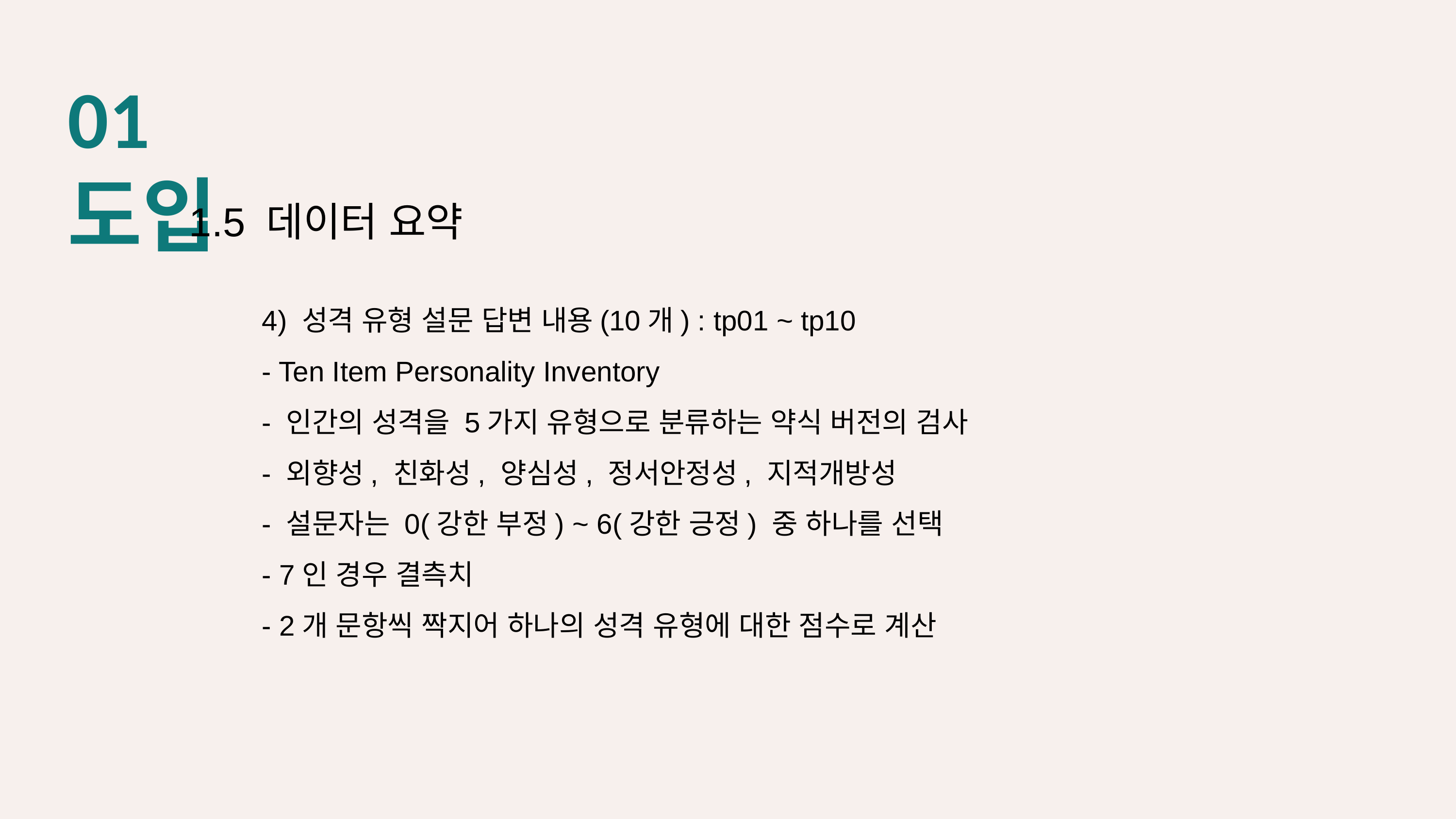

01 도입
1.5 데이터 요약

	4) 성격 유형 설문 답변 내용(10개) : tp01 ~ tp10
	- Ten Item Personality Inventory
	- 인간의 성격을 5가지 유형으로 분류하는 약식 버전의 검사
	- 외향성, 친화성, 양심성, 정서안정성, 지적개방성
	- 설문자는 0(강한 부정) ~ 6(강한 긍정) 중 하나를 선택
	- 7인 경우 결측치
	- 2개 문항씩 짝지어 하나의 성격 유형에 대한 점수로 계산